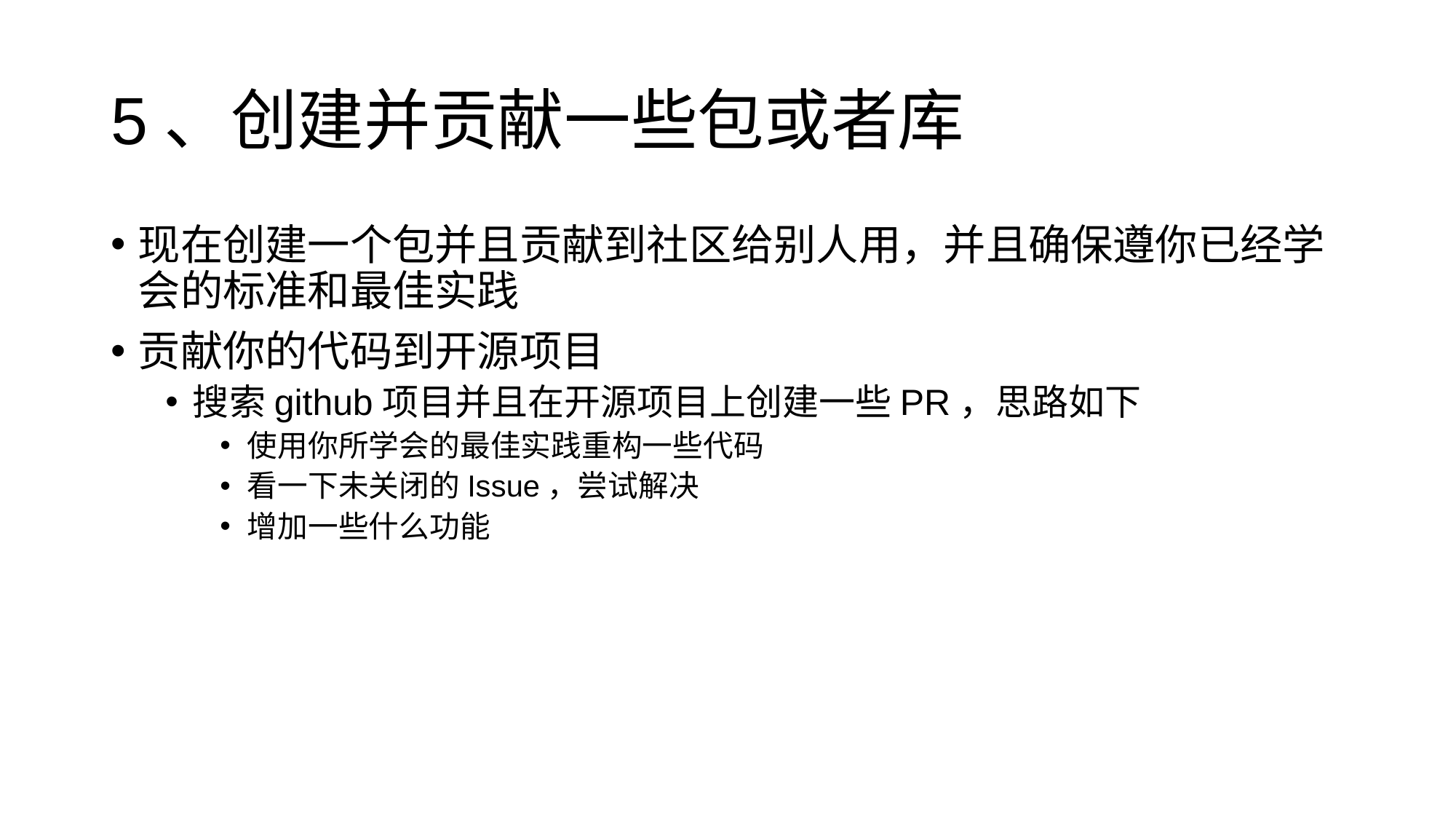

# 5、创建并贡献一些包或者库
现在创建一个包并且贡献到社区给别人用，并且确保遵你已经学会的标准和最佳实践
贡献你的代码到开源项目
搜索github项目并且在开源项目上创建一些PR，思路如下
使用你所学会的最佳实践重构一些代码
看一下未关闭的Issue，尝试解决
增加一些什么功能